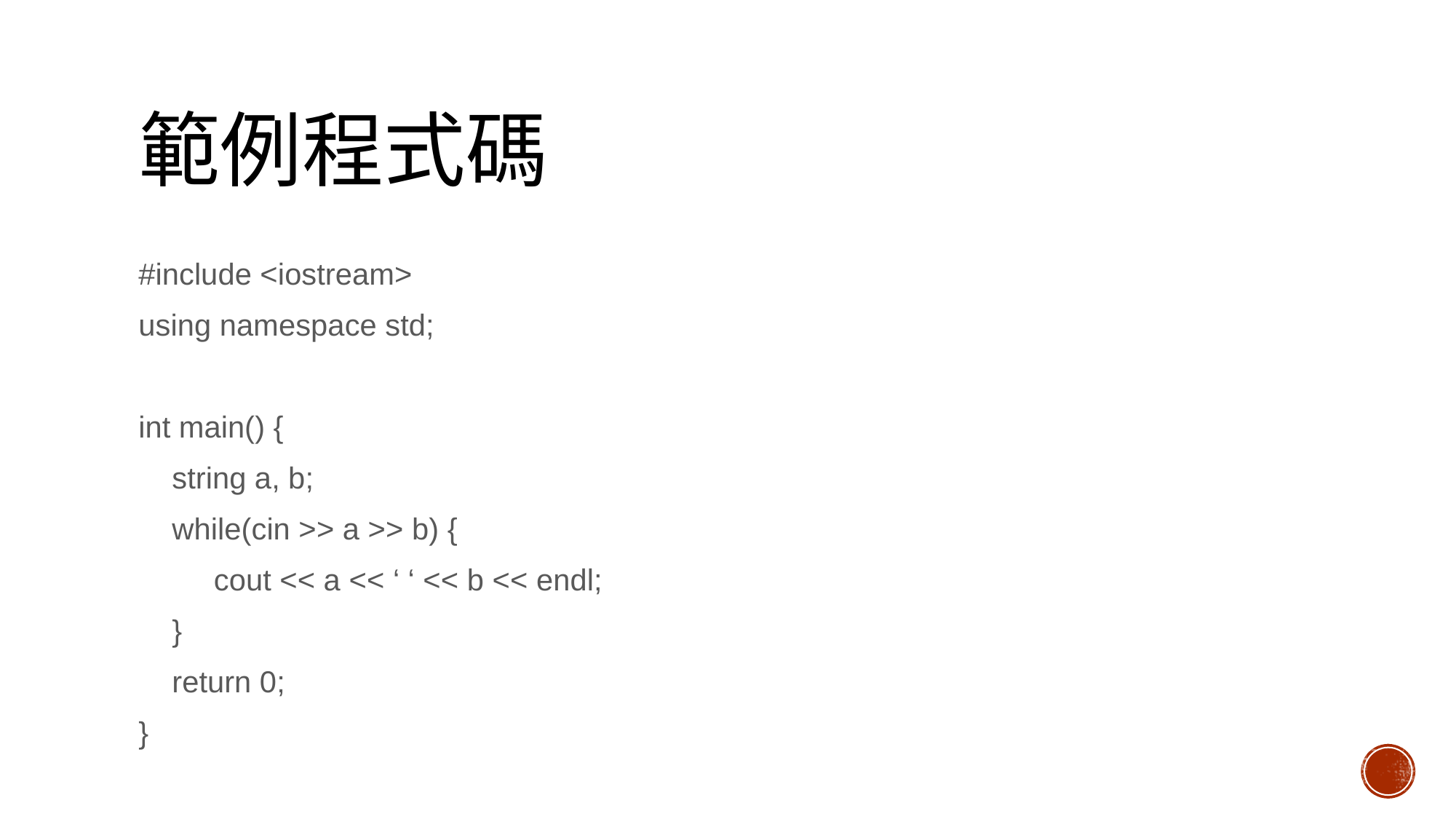

# 範例程式碼
#include <iostream>
using namespace std;

int main() {
    string a, b;
    while(cin >> a >> b) {
         cout << a << ‘ ‘ << b << endl;
    }
    return 0;
}